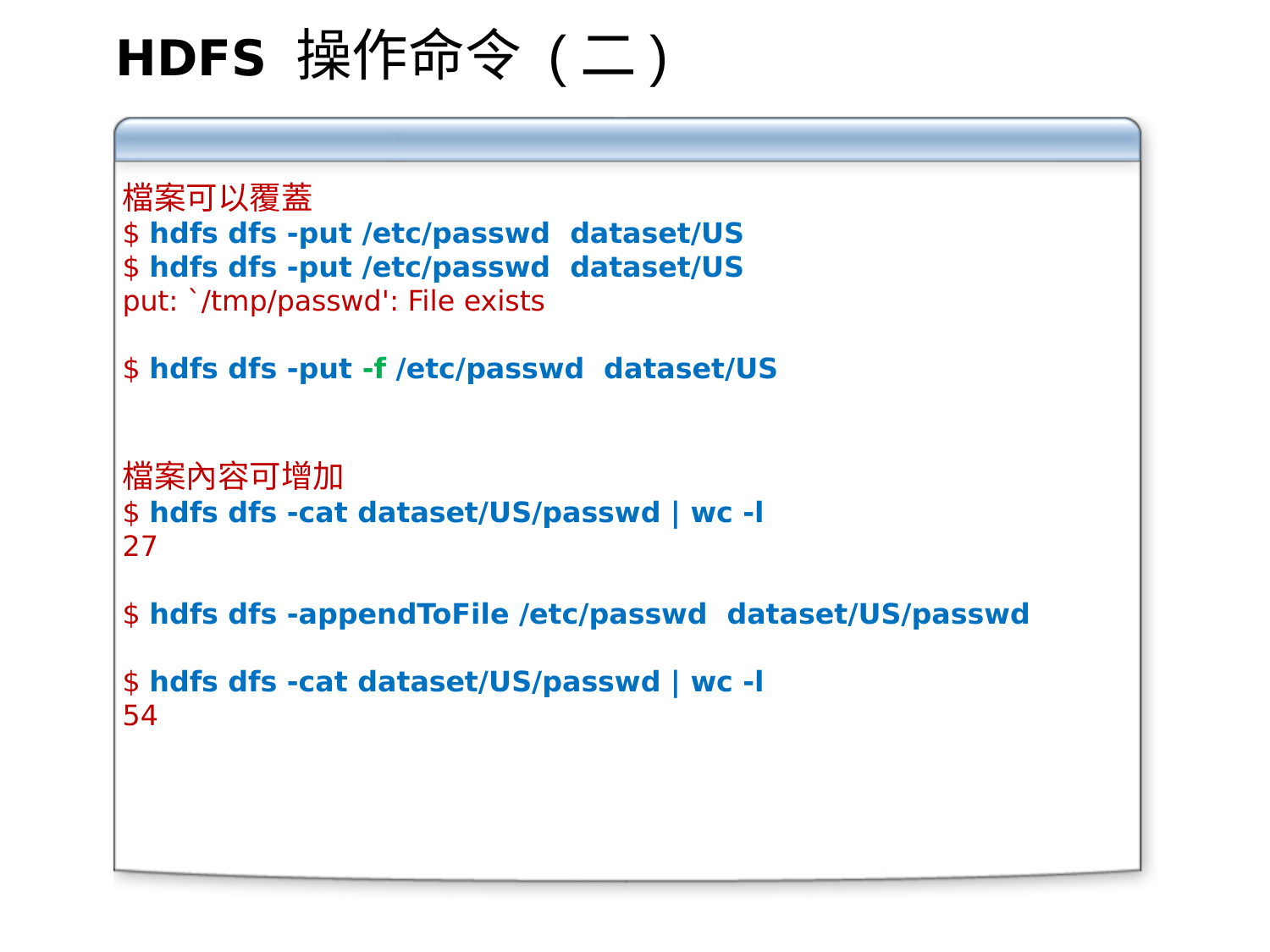

HDFS 操作命令 (二)
檔案可以覆蓋
$ hdfs dfs -put /etc/passwd  dataset/US
$ hdfs dfs -put /etc/passwd  dataset/US
put: `/tmp/passwd': File exists

$ hdfs dfs -put -f /etc/passwd  dataset/US

檔案內容可增加
$ hdfs dfs -cat dataset/US/passwd | wc -l
27

$ hdfs dfs -appendToFile /etc/passwd  dataset/US/passwd

$ hdfs dfs -cat dataset/US/passwd | wc -l
54